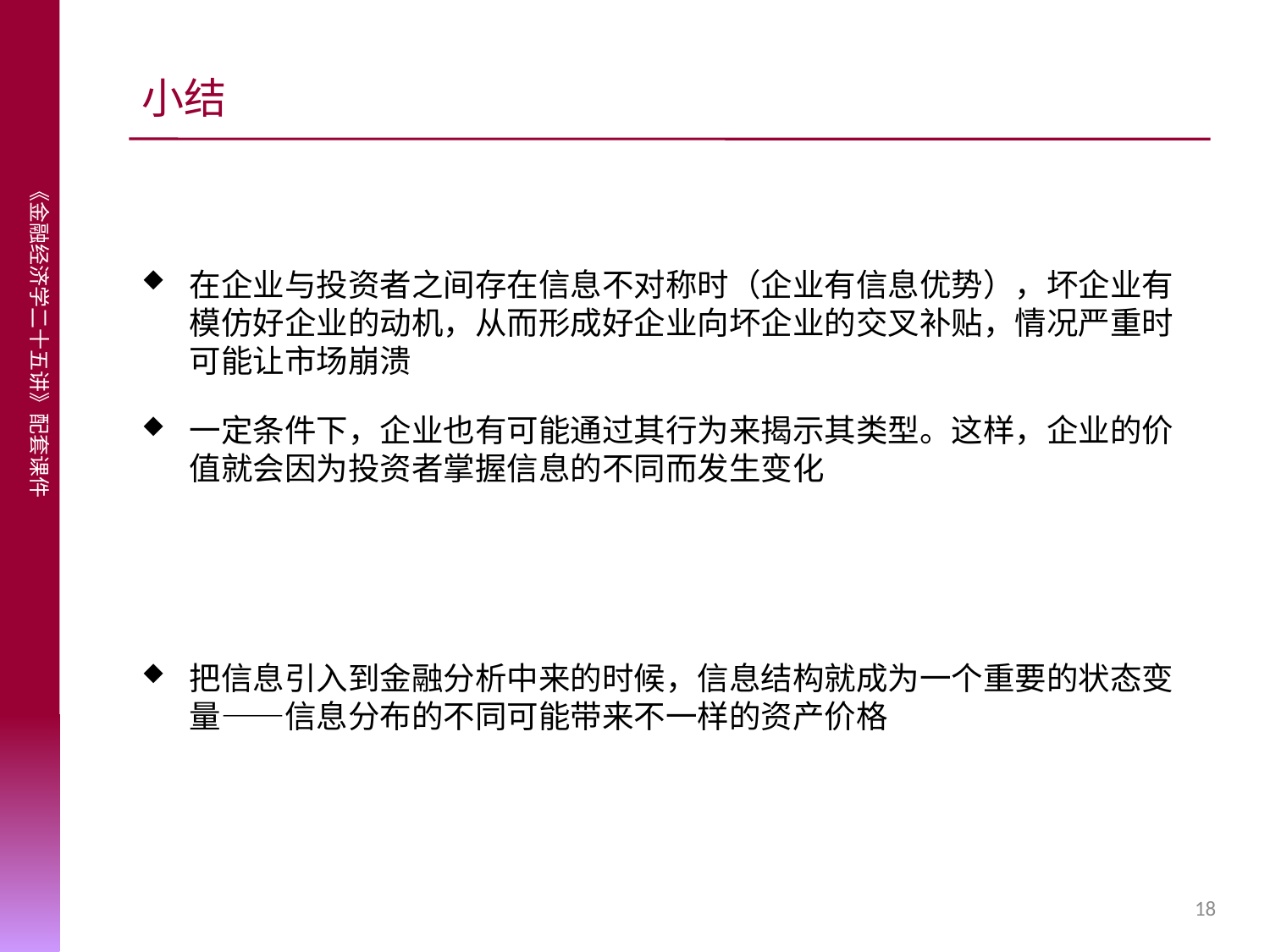

# 小结

在企业与投资者之间存在信息不对称时（企业有信息优势），坏企业有模仿好企业的动机，从而形成好企业向坏企业的交叉补贴，情况严重时可能让市场崩溃
一定条件下，企业也有可能通过其行为来揭示其类型。这样，企业的价值就会因为投资者掌握信息的不同而发生变化

把信息引入到金融分析中来的时候，信息结构就成为一个重要的状态变量——信息分布的不同可能带来不一样的资产价格
18